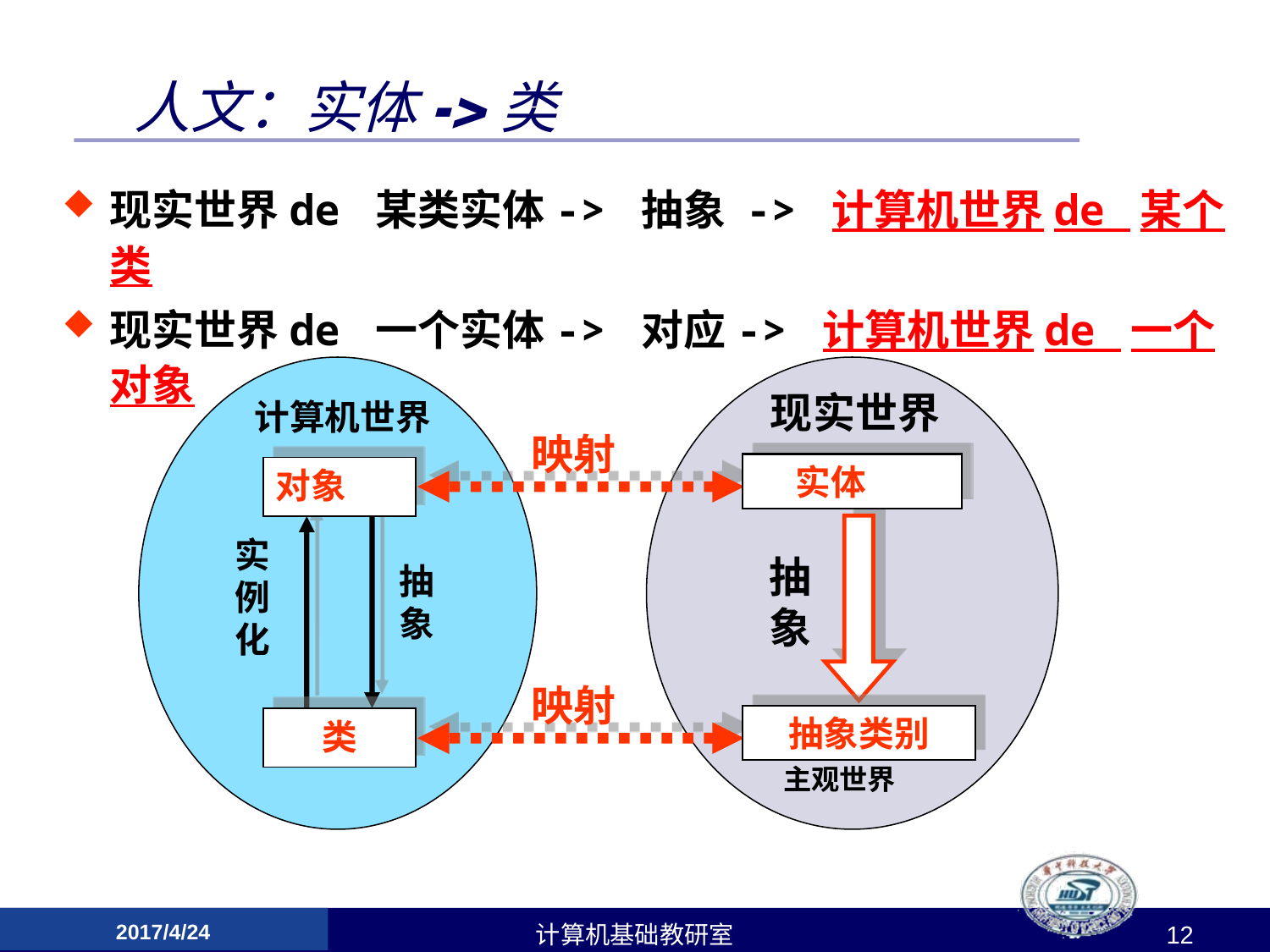

# 人文：实体->类
现实世界de 某类实体-> 抽象 -> 计算机世界de 某个类
现实世界de 一个实体-> 对应-> 计算机世界de 一个对象

现实世界
计算机世界
映射
    实体
对象

实例化
抽象
抽象
映射
抽象类别
类

主观世界
2017/4/24
计算机基础教研室
12